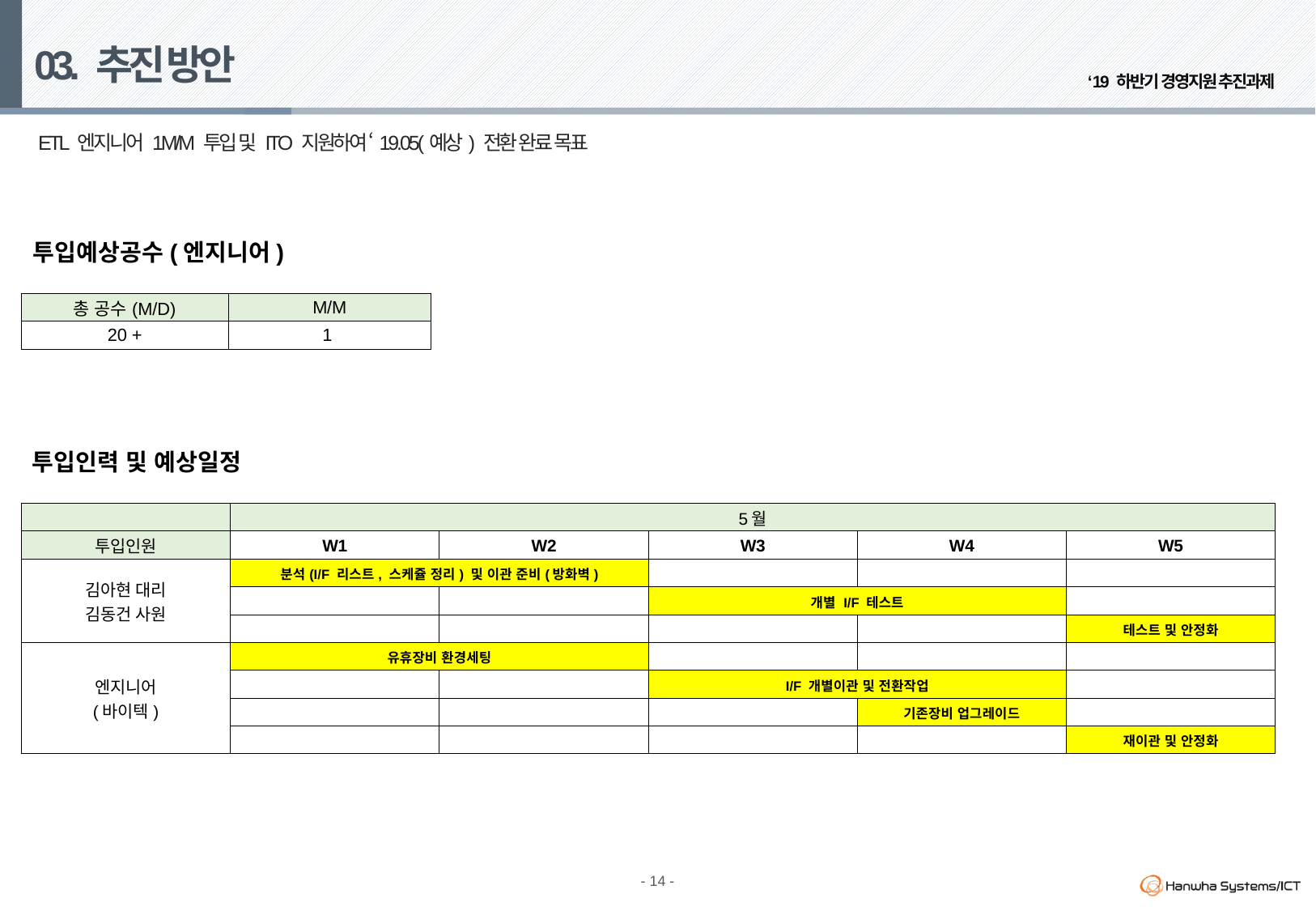

# 03. 추진 방안
ETL 엔지니어 1M/M 투입 및 ITO 지원하여 ‘19.05(예상) 전환 완료 목표
투입예상공수(엔지니어)
| 총 공수(M/D) | M/M |
| --- | --- |
| 20 + | 1 |
투입인력 및 예상일정
|  | 5월 |  |  |  |  |
| --- | --- | --- | --- | --- | --- |
| 투입인원 | W1 | W2 | W3 | W4 | W5 |
| 김아현 대리 김동건 사원 | 분석(I/F 리스트, 스케쥴 정리) 및 이관 준비(방화벽) |  |  |  |  |
|  |  |  | 개별 I/F 테스트 |  |  |
|  |  |  |  |  | 테스트 및 안정화 |
| 엔지니어 (바이텍) | 유휴장비 환경세팅 |  |  |  |  |
|  |  |  | I/F 개별이관 및 전환작업 |  |  |
|  |  |  |  | 기존장비 업그레이드 |  |
|  |  |  |  |  | 재이관 및 안정화 |